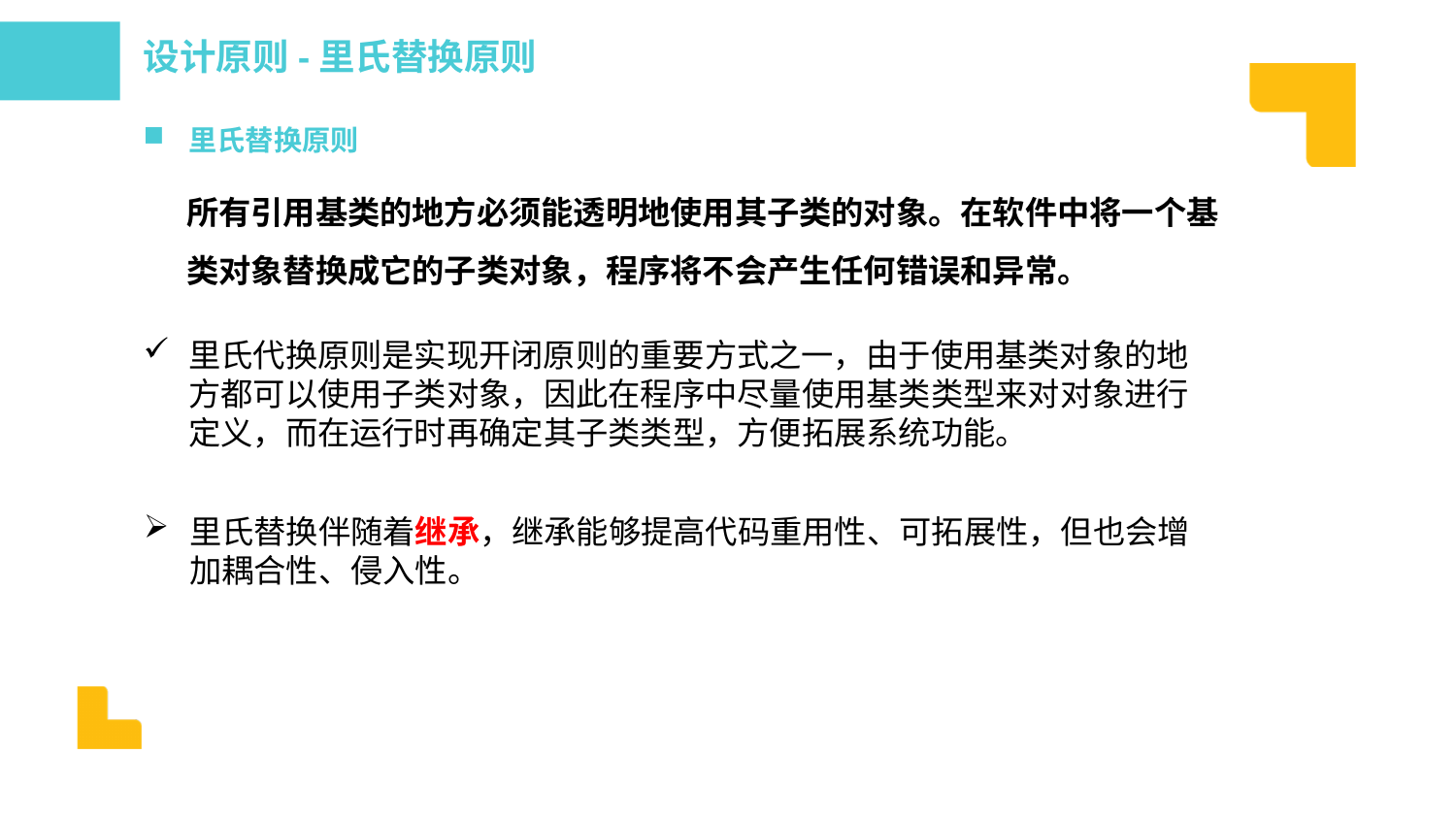

设计原则-里氏替换原则
里氏替换原则
所有引用基类的地方必须能透明地使用其子类的对象。在软件中将一个基类对象替换成它的子类对象，程序将不会产生任何错误和异常。
里氏代换原则是实现开闭原则的重要方式之一，由于使用基类对象的地方都可以使用子类对象，因此在程序中尽量使用基类类型来对对象进行定义，而在运行时再确定其子类类型，方便拓展系统功能。
里氏替换伴随着继承，继承能够提高代码重用性、可拓展性，但也会增加耦合性、侵入性。